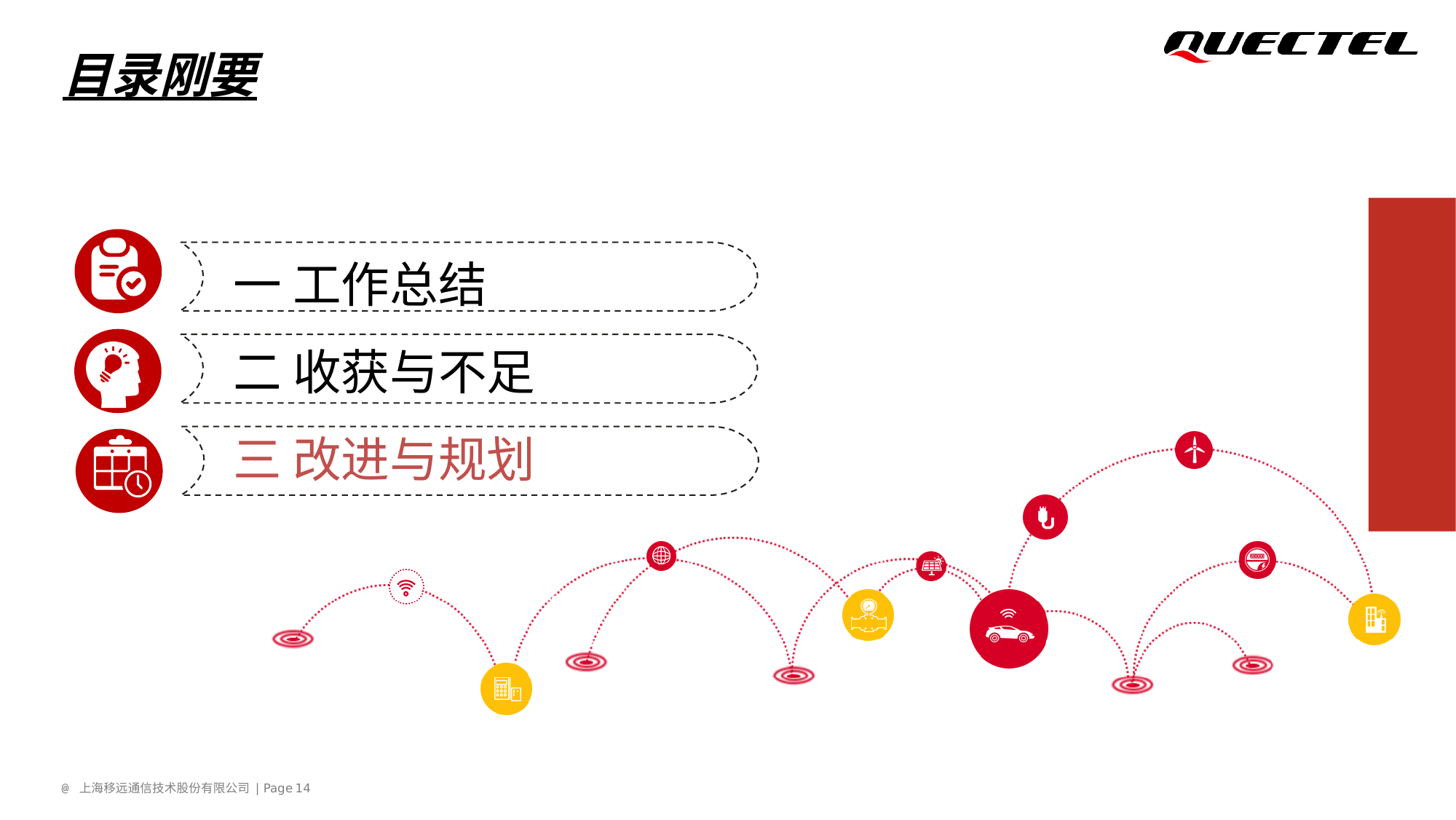

目录刚要

一 工作总结
二 收获与不足
三 改进与规划